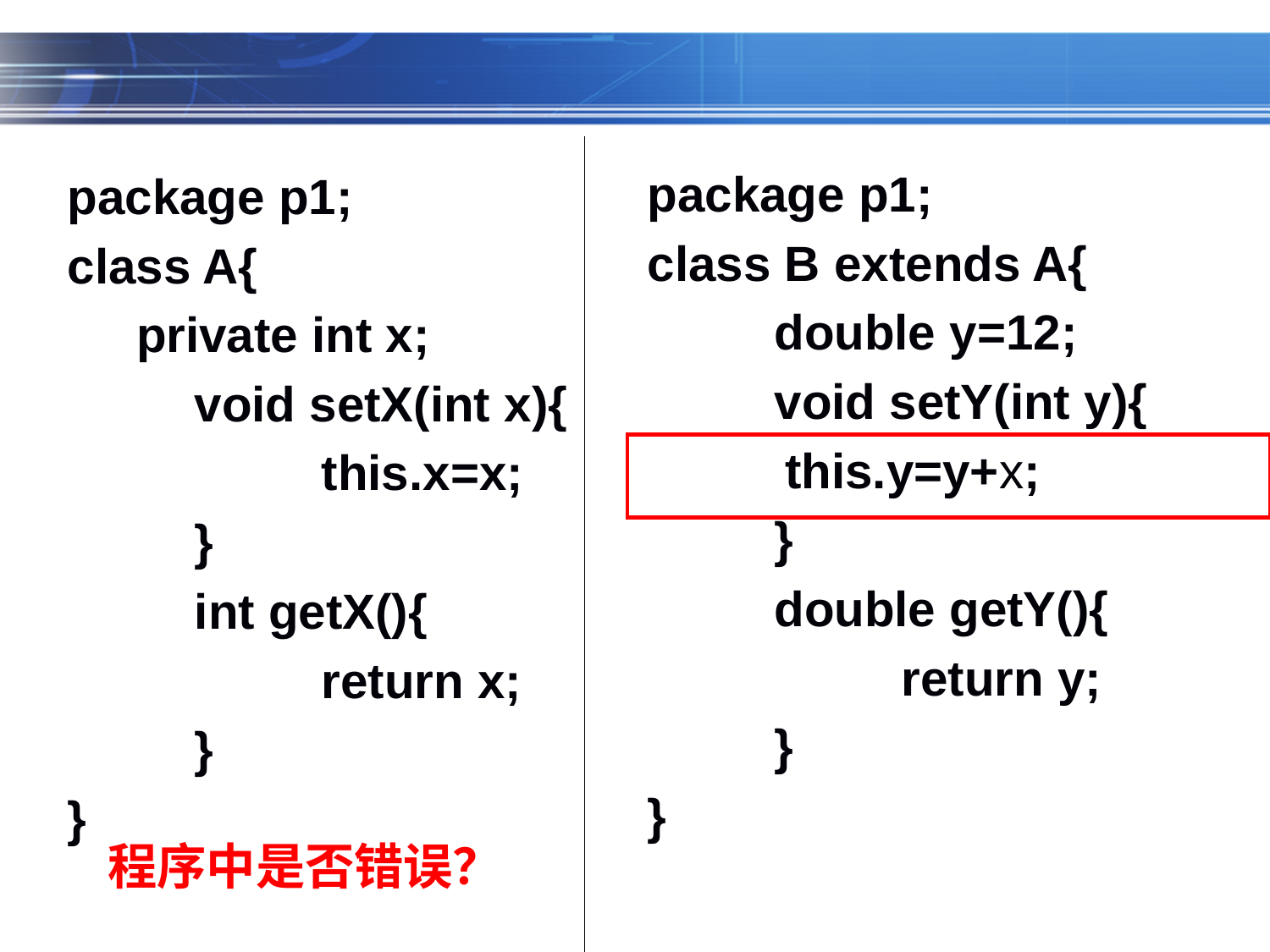

package p1;
class B extends A{
	double y=12;
	void setY(int y){
          this.y=y+x;
	}
	double getY(){
		return y;
	}
}
package p1;
class A{
     private int x;
	void setX(int x){
		this.x=x;
	}
	int getX(){
		return x;
	}
}

程序中是否错误？